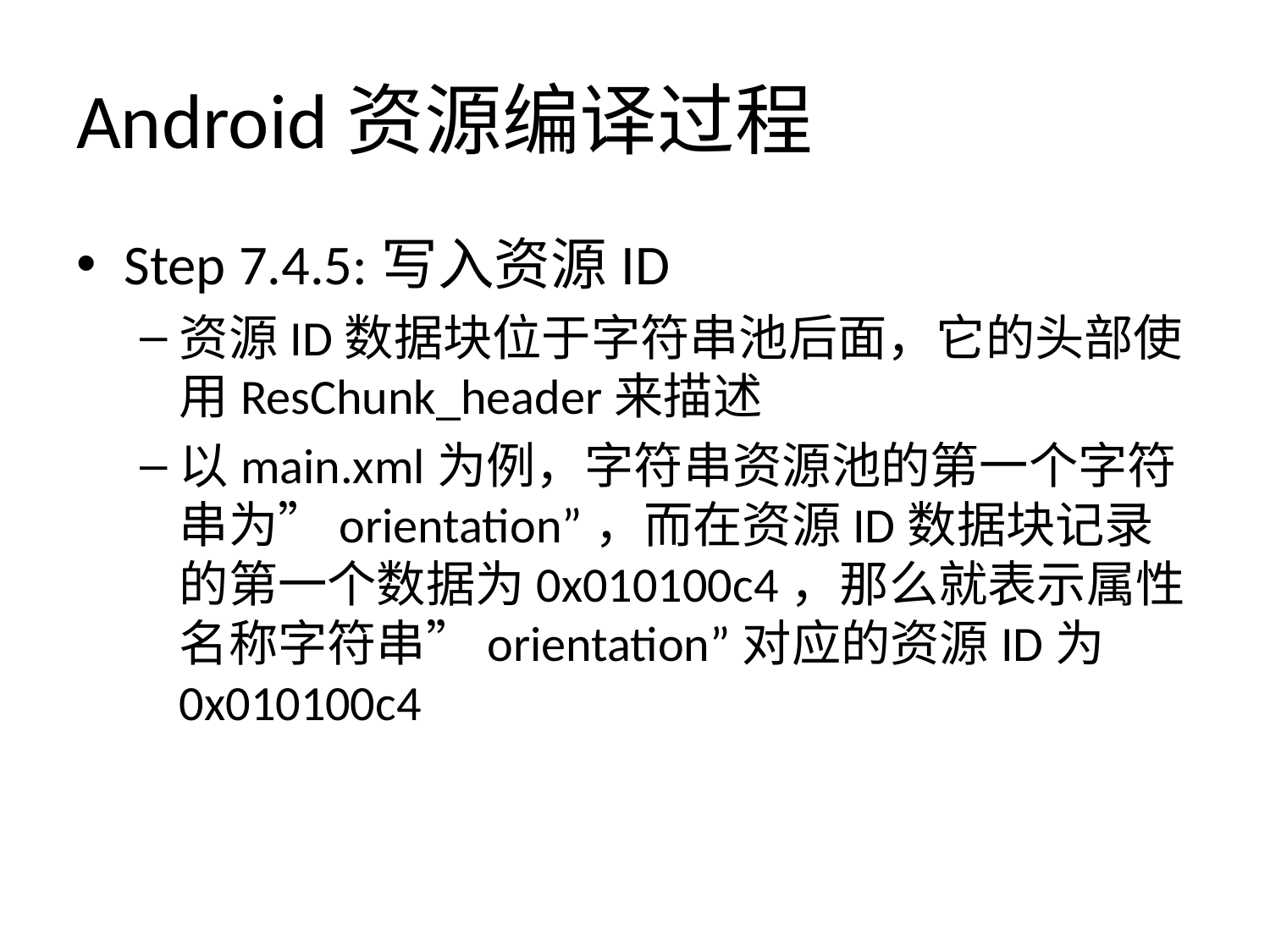

# Android资源编译过程
Step 7.4.5:写入资源ID
资源ID数据块位于字符串池后面，它的头部使用ResChunk_header来描述
以main.xml为例，字符串资源池的第一个字符串为”orientation”，而在资源ID数据块记录的第一个数据为0x010100c4，那么就表示属性名称字符串”orientation”对应的资源ID为0x010100c4